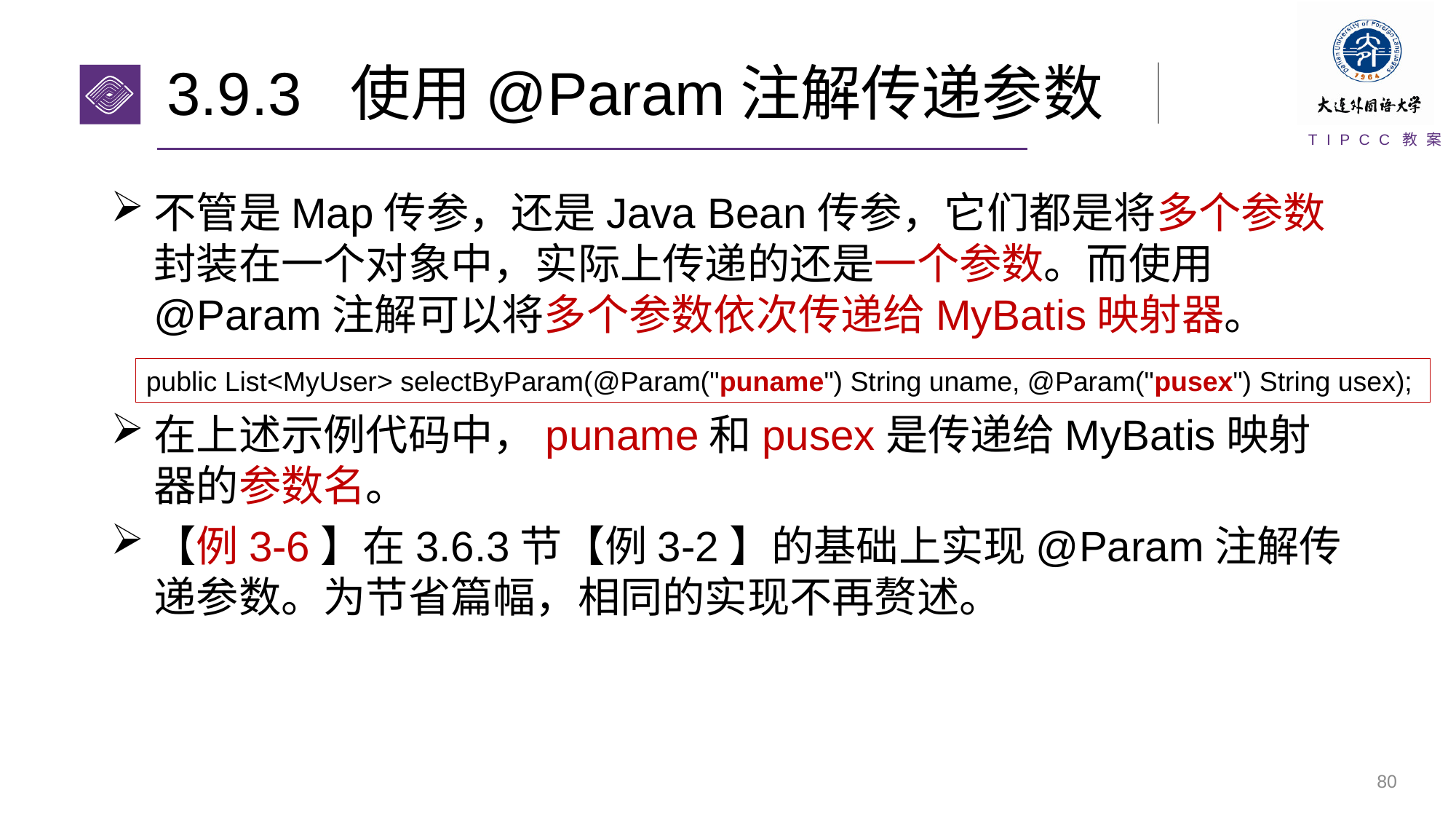

# 3.9.3  使用@Param注解传递参数
不管是Map传参，还是Java Bean传参，它们都是将多个参数封装在一个对象中，实际上传递的还是一个参数。而使用@Param注解可以将多个参数依次传递给MyBatis映射器。

在上述示例代码中，puname和pusex是传递给MyBatis映射器的参数名。
【例3-6】在3.6.3节【例3-2】的基础上实现@Param注解传递参数。为节省篇幅，相同的实现不再赘述。

public List<MyUser> selectByParam(@Param("puname") String uname, @Param("pusex") String usex);
80